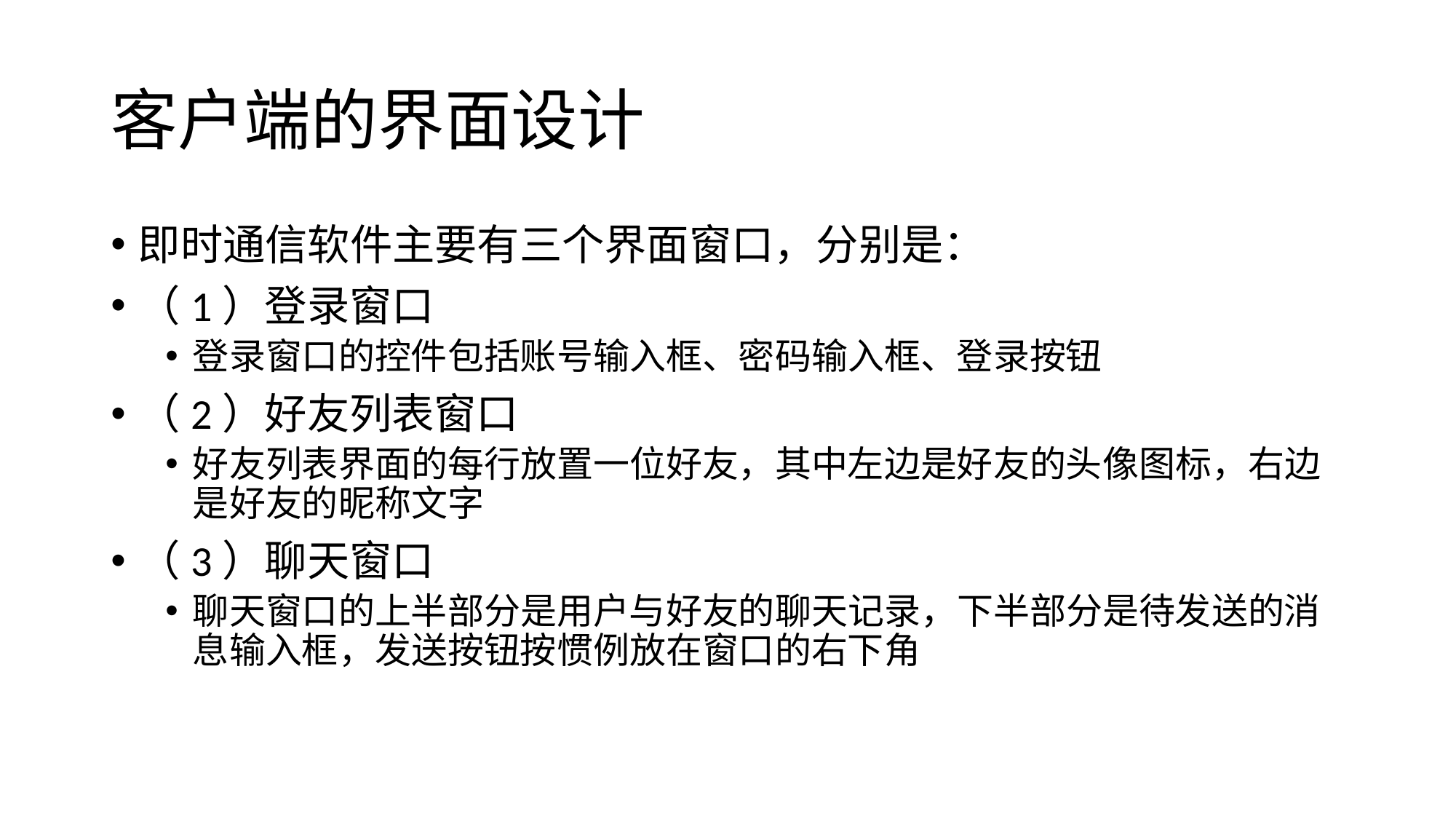

# 客户端的界面设计
即时通信软件主要有三个界面窗口，分别是：
（1）登录窗口
登录窗口的控件包括账号输入框、密码输入框、登录按钮
（2）好友列表窗口
好友列表界面的每行放置一位好友，其中左边是好友的头像图标，右边是好友的昵称文字
（3）聊天窗口
聊天窗口的上半部分是用户与好友的聊天记录，下半部分是待发送的消息输入框，发送按钮按惯例放在窗口的右下角